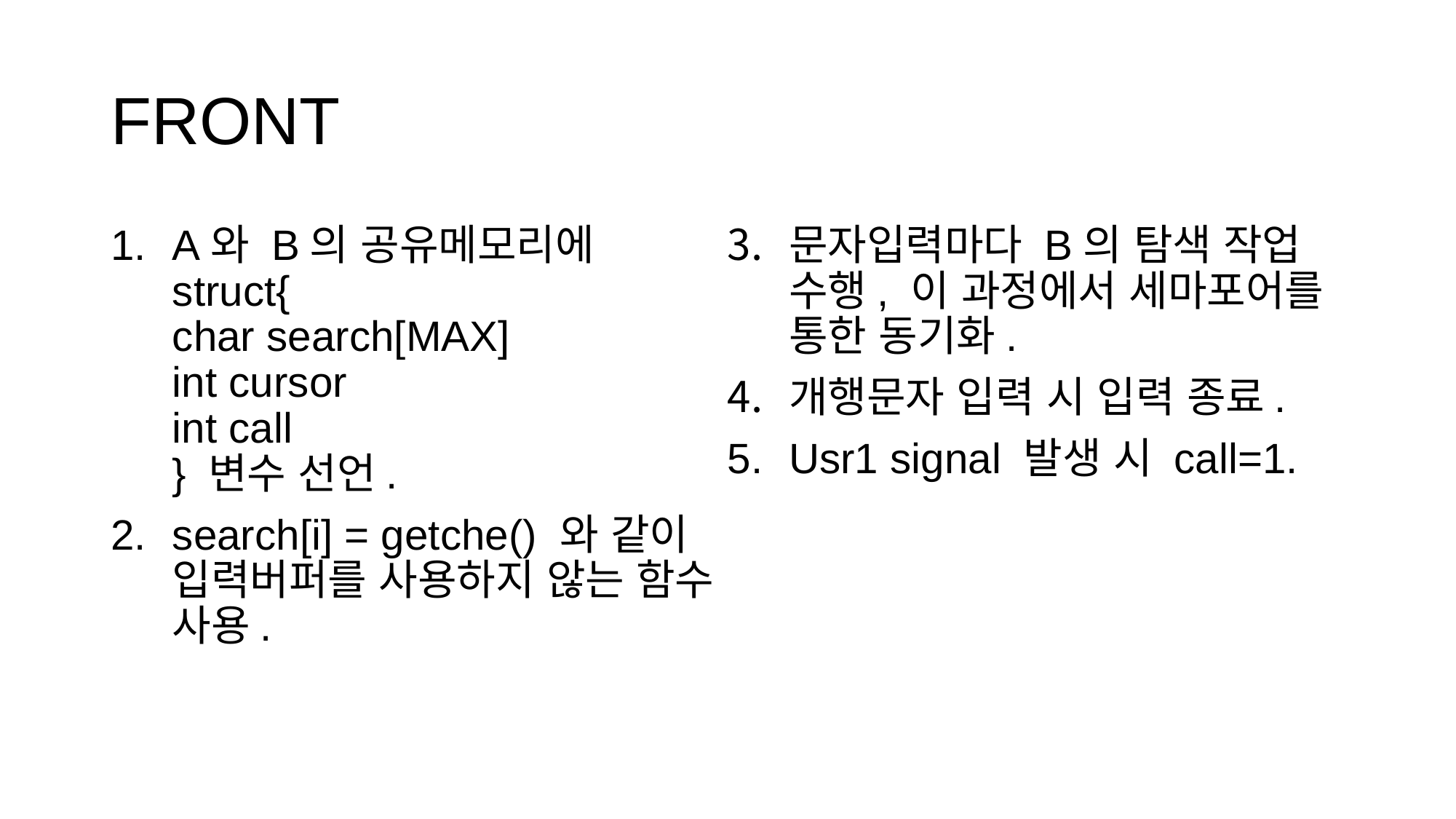

# FRONT
A와 B의 공유메모리에
struct{
char search[MAX]
int cursor
int call
} 변수 선언.
search[i] = getche() 와 같이 입력버퍼를 사용하지 않는 함수 사용.

문자입력마다 B의 탐색 작업 수행, 이 과정에서 세마포어를 통한 동기화.
개행문자 입력 시 입력 종료.
Usr1 signal 발생 시 call=1.